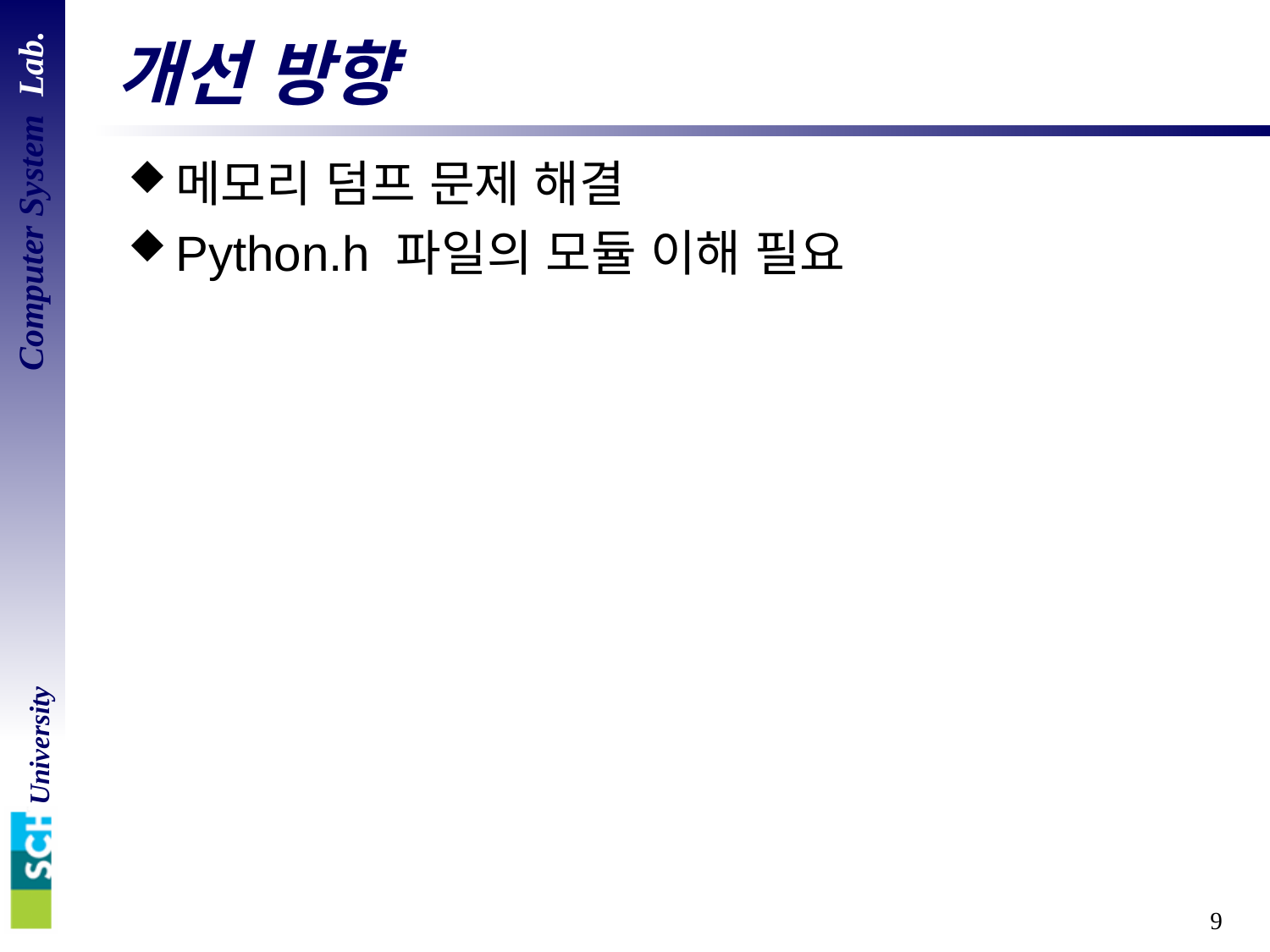

# 개선 방향
메모리 덤프 문제 해결
Python.h 파일의 모듈 이해 필요